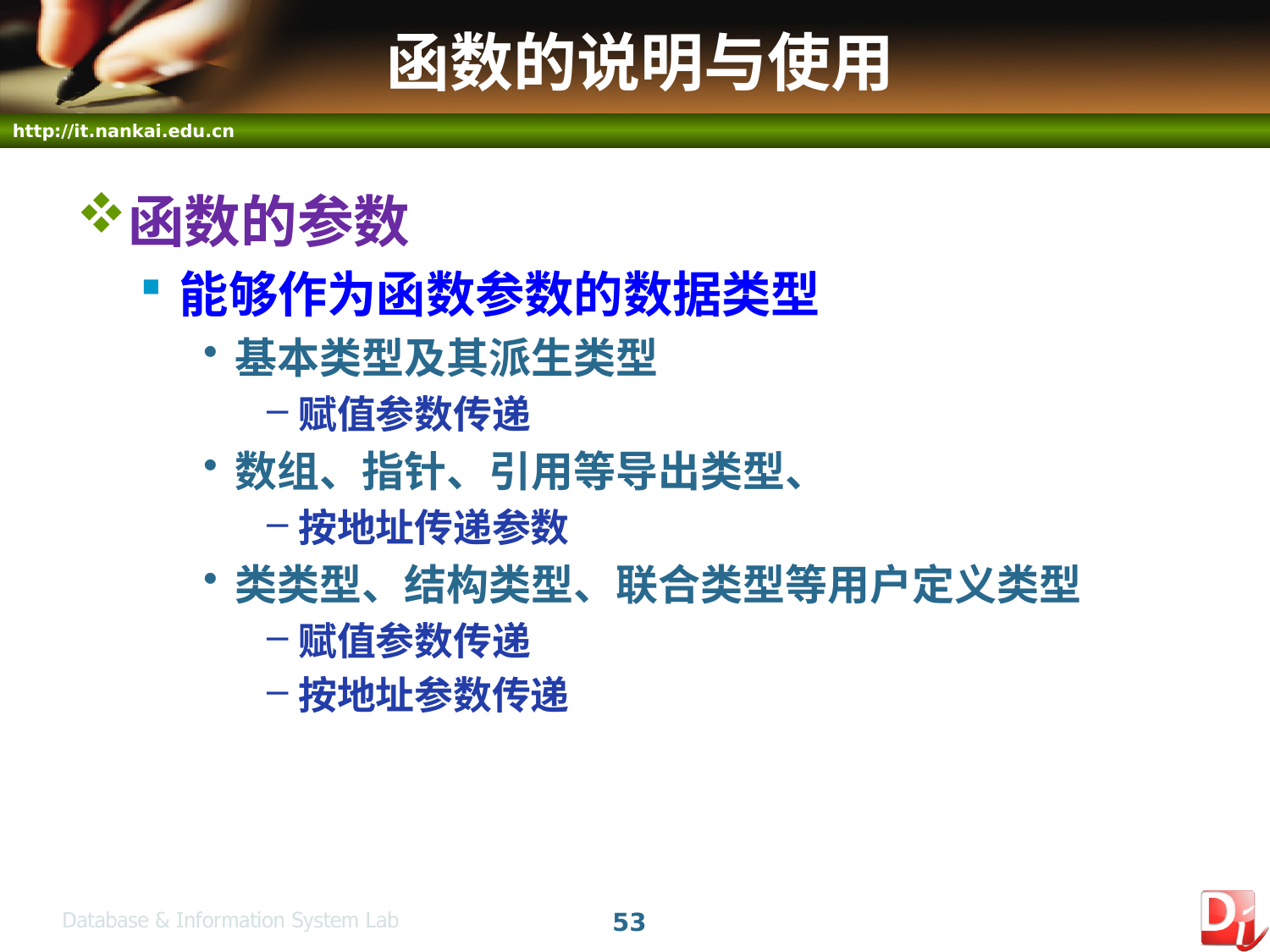

# 函数的说明与使用
函数的参数
能够作为函数参数的数据类型
基本类型及其派生类型
赋值参数传递
数组、指针、引用等导出类型、
按地址传递参数
类类型、结构类型、联合类型等用户定义类型
赋值参数传递
按地址参数传递
53
Database & Information System Lab